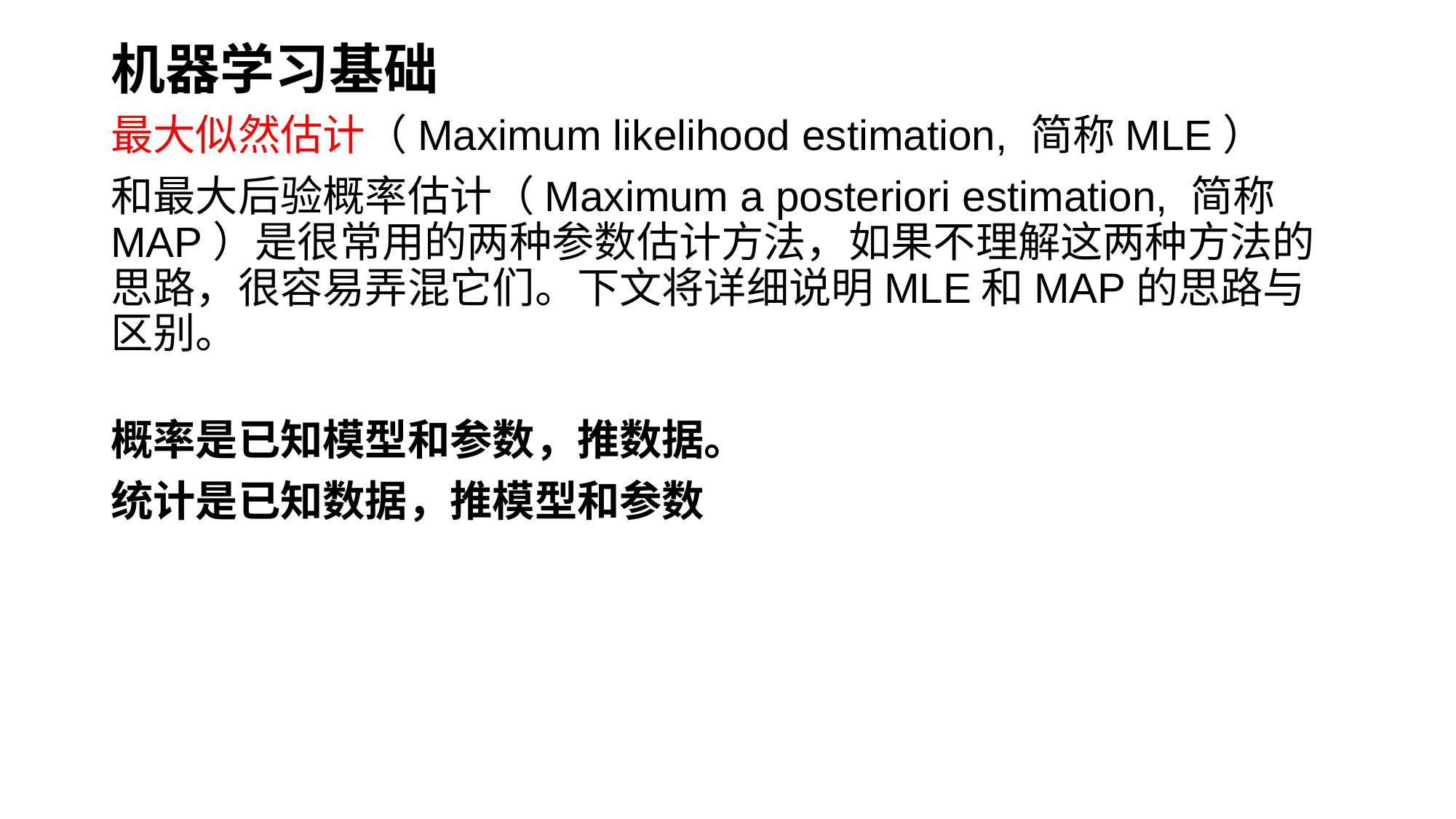

# 机器学习基础
最大似然估计（Maximum likelihood estimation, 简称MLE）
和最大后验概率估计（Maximum a posteriori estimation, 简称MAP）是很常用的两种参数估计方法，如果不理解这两种方法的思路，很容易弄混它们。下文将详细说明MLE和MAP的思路与区别。
概率是已知模型和参数，推数据。
统计是已知数据，推模型和参数